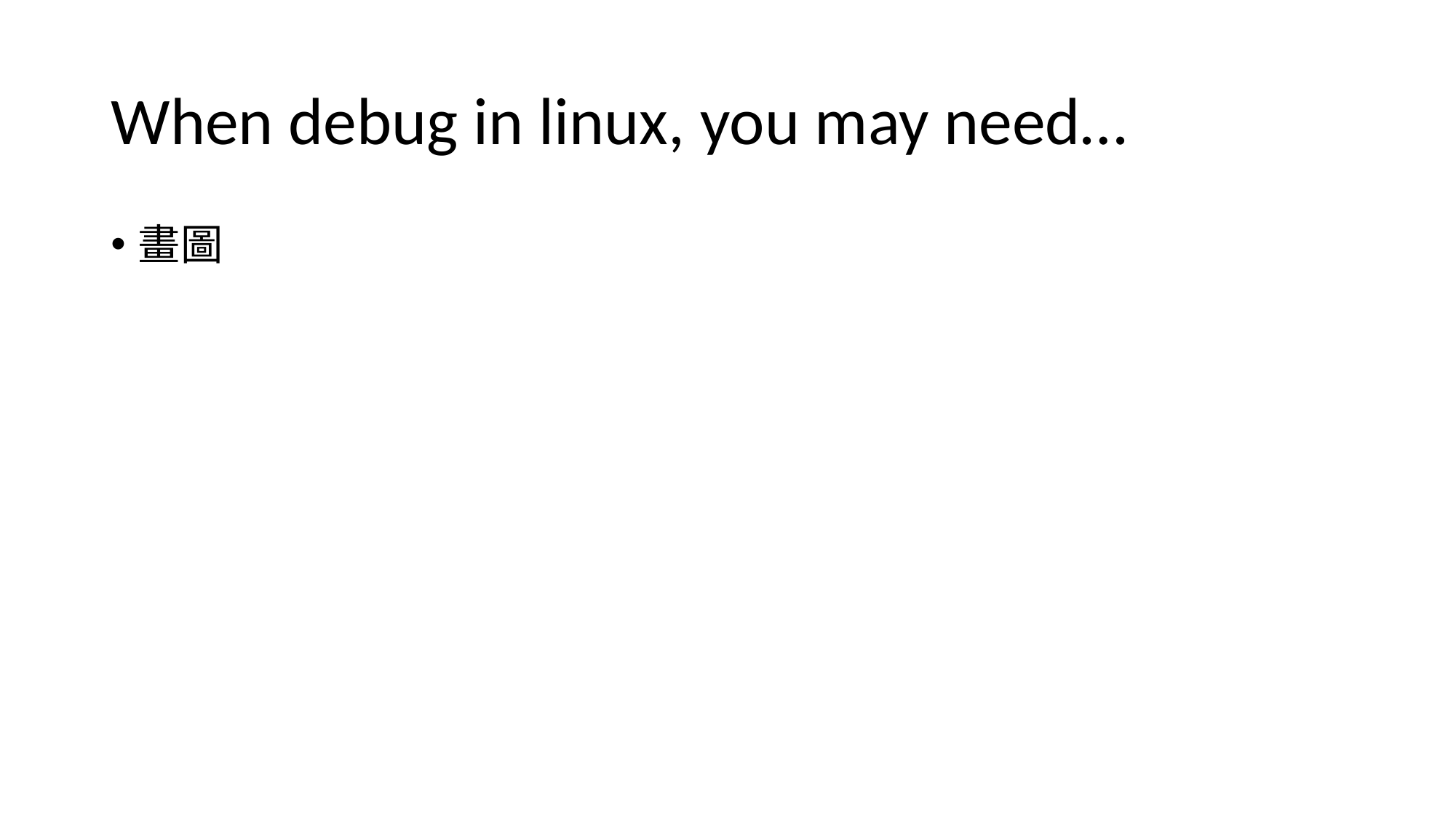

# When debug in linux, you may need…
畫圖